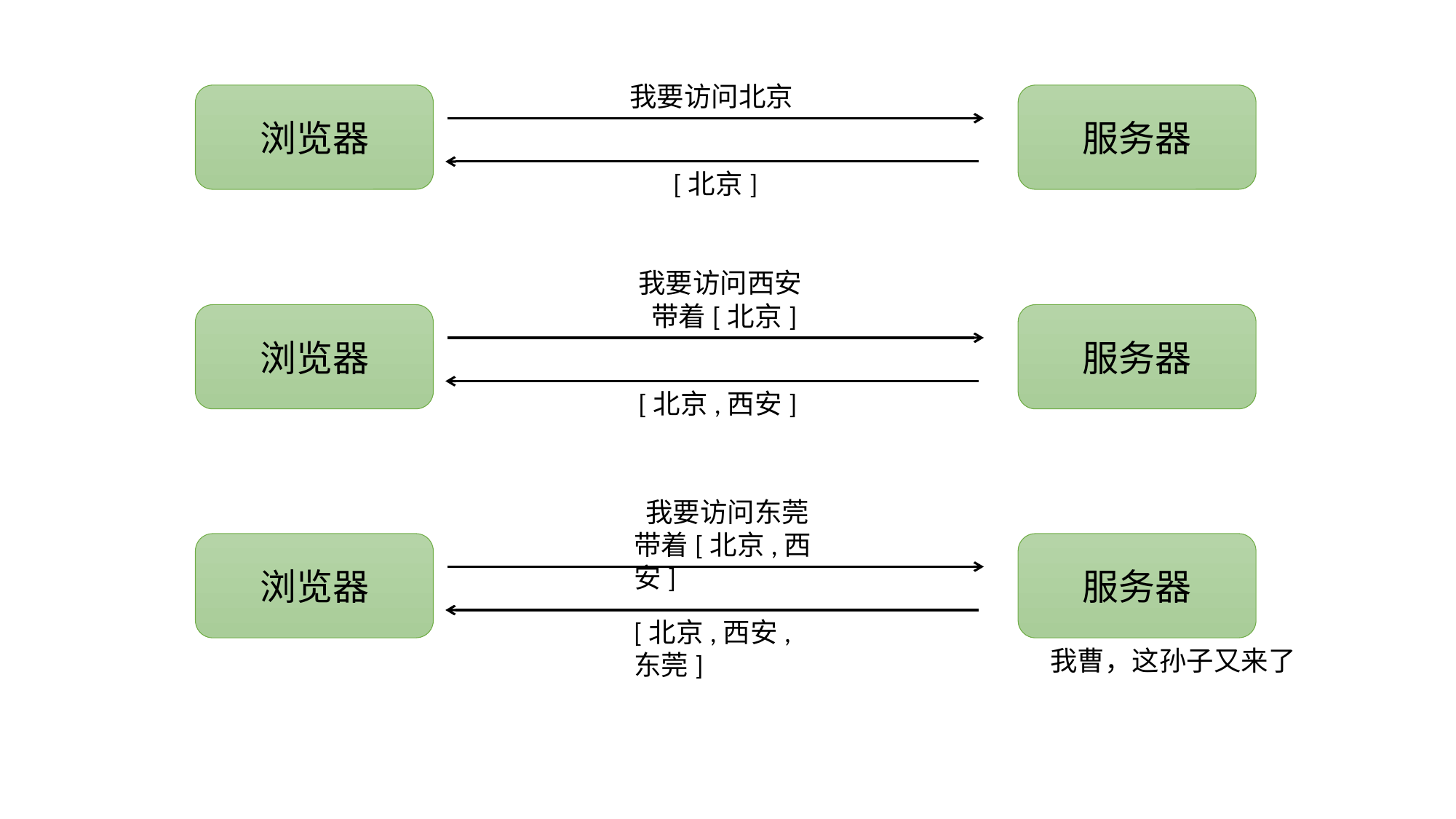

我要访问北京
浏览器
服务器
[北京]
我要访问西安
带着[北京]
浏览器
服务器
[北京,西安]
我要访问东莞
带着[北京,西安]
浏览器
服务器
[北京,西安,东莞]
我曹，这孙子又来了